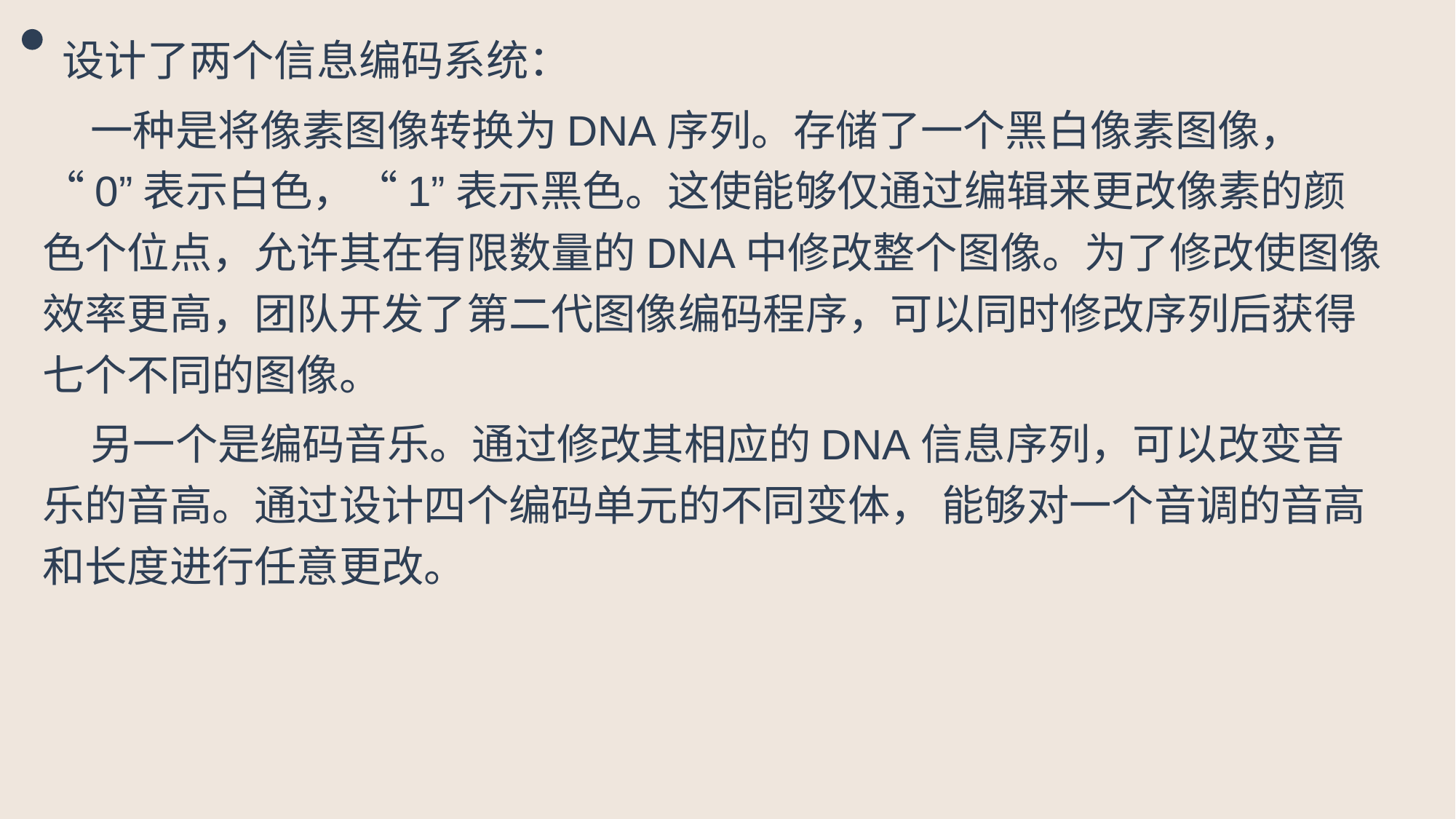

设计了两个信息编码系统：
    一种是将像素图像转换为DNA序列。存储了一个黑白像素图像， “0”表示白色，“1”表示黑色。这使能够仅通过编辑来更改像素的颜色个位点，允许其在有限数量的DNA中修改整个图像。为了修改使图像效率更高，团队开发了第二代图像编码程序，可以同时修改序列后获得七个不同的图像。
    另一个是编码音乐。通过修改其相应的DNA信息序列，可以改变音乐的音高。通过设计四个编码单元的不同变体， 能够对一个音调的音高和长度进行任意更改。

.